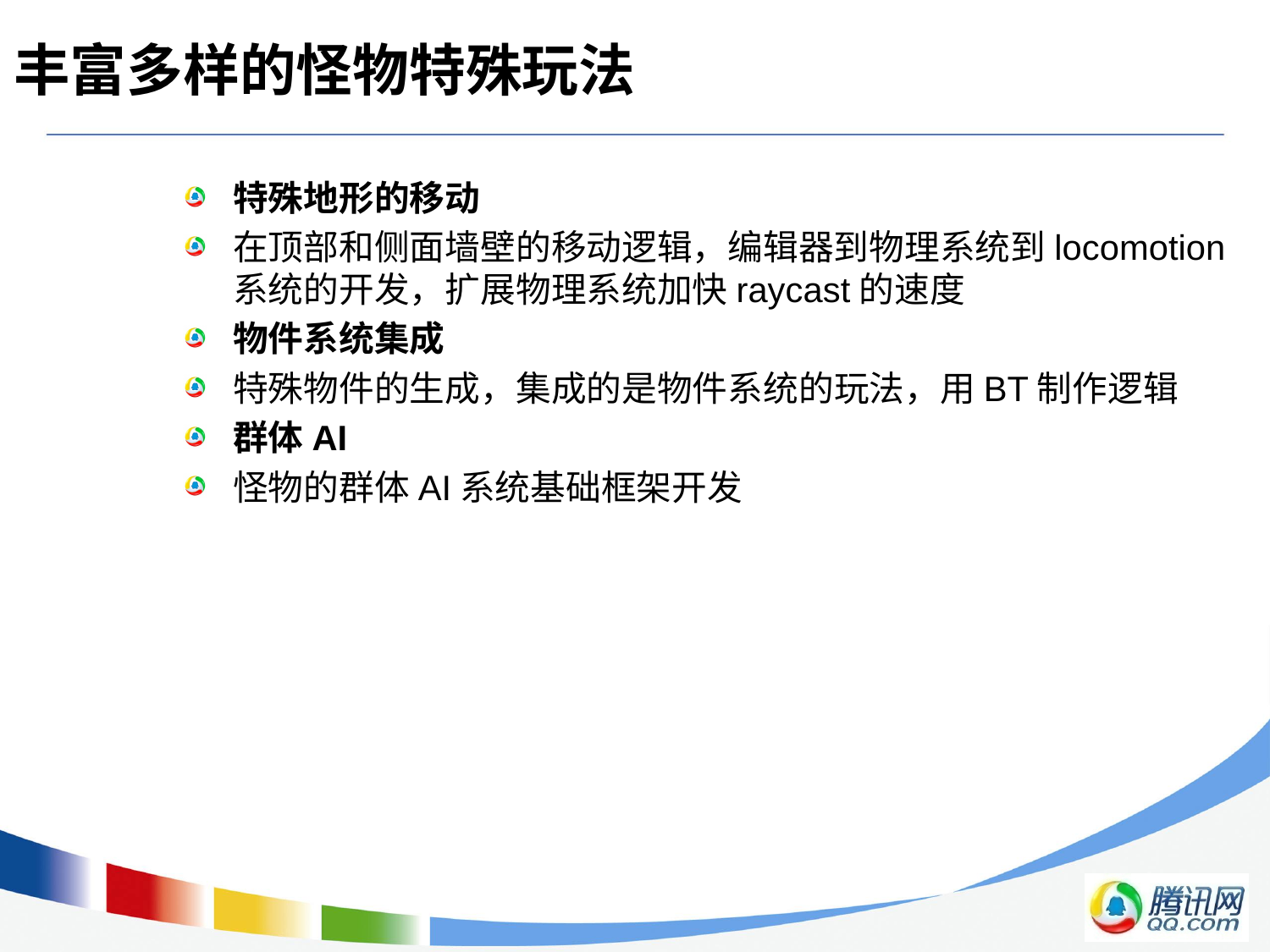

# 丰富多样的怪物特殊玩法
特殊地形的移动
在顶部和侧面墙壁的移动逻辑，编辑器到物理系统到locomotion系统的开发，扩展物理系统加快raycast的速度
物件系统集成
特殊物件的生成，集成的是物件系统的玩法，用BT制作逻辑
群体AI
怪物的群体AI系统基础框架开发